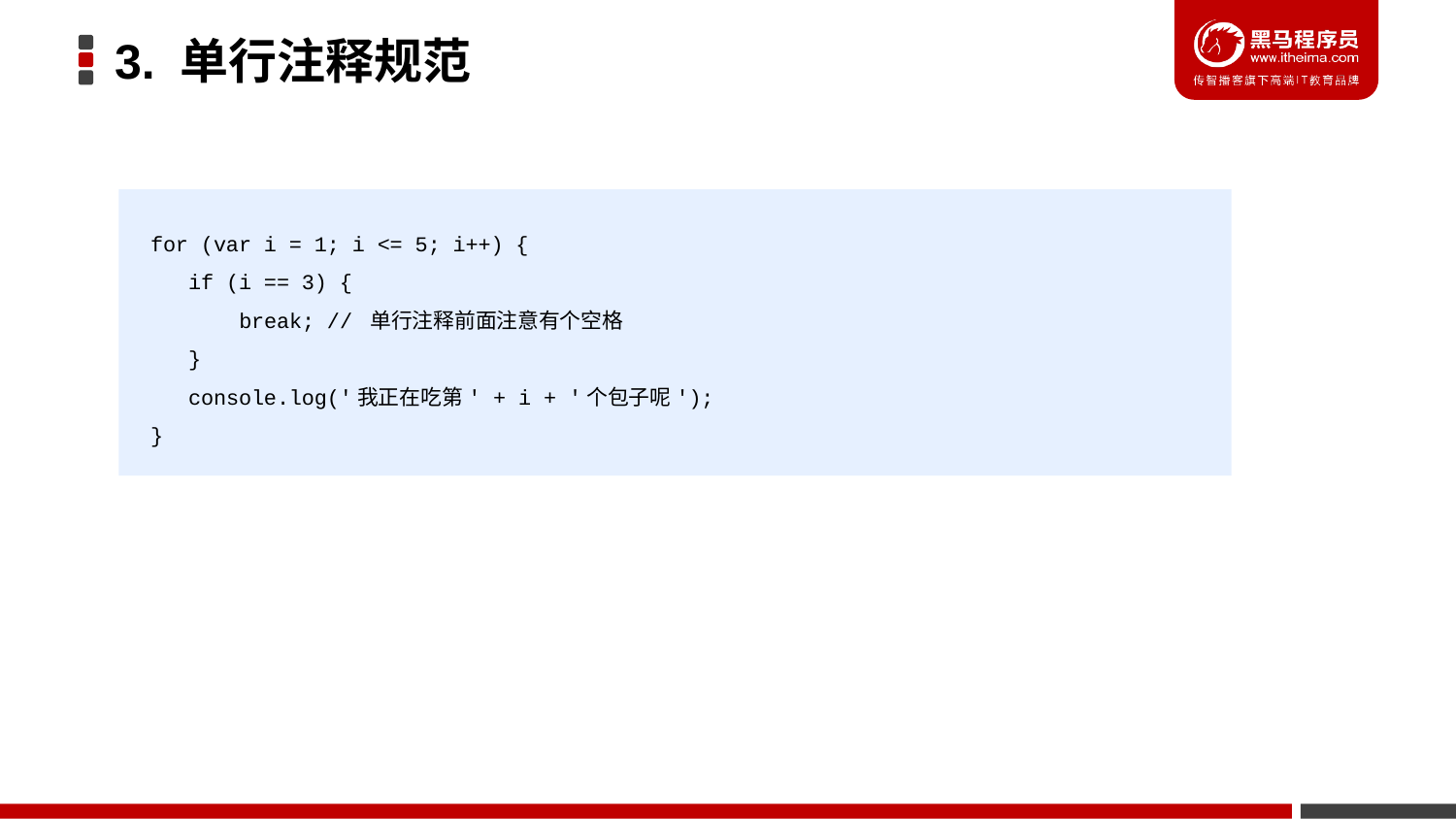

# 3. 单行注释规范
for (var i = 1; i <= 5; i++) {
   if (i == 3) {
       break; // 单行注释前面注意有个空格
   }
   console.log('我正在吃第' + i + '个包子呢');
}